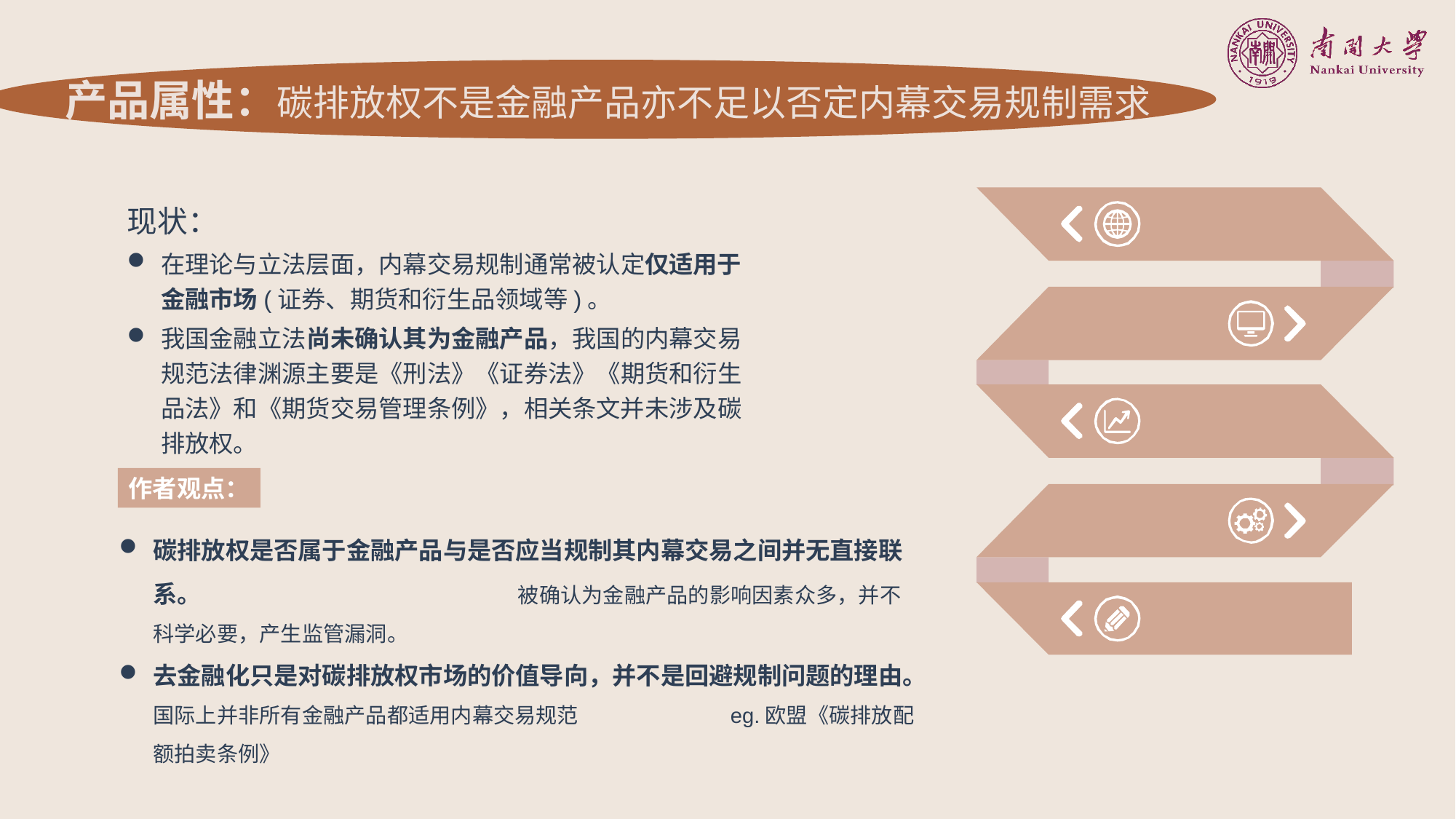

产品属性：碳排放权不是金融产品亦不足以否定内幕交易规制需求

现状：
在理论与立法层面，内幕交易规制通常被认定仅适用于金融市场(证券、期货和衍生品领域等)。
我国金融立法尚未确认其为金融产品，我国的内幕交易规范法律渊源主要是《刑法》《证券法》《期货和衍生品法》和《期货交易管理条例》，相关条文并未涉及碳排放权。
作者观点：
碳排放权是否属于金融产品与是否应当规制其内幕交易之间并无直接联系。                                                          被确认为金融产品的影响因素众多，并不科学必要，产生监管漏洞。
去金融化只是对碳排放权市场的价值导向，并不是回避规制问题的理由。国际上并非所有金融产品都适用内幕交易规范                               eg.欧盟《碳排放配额拍卖条例》